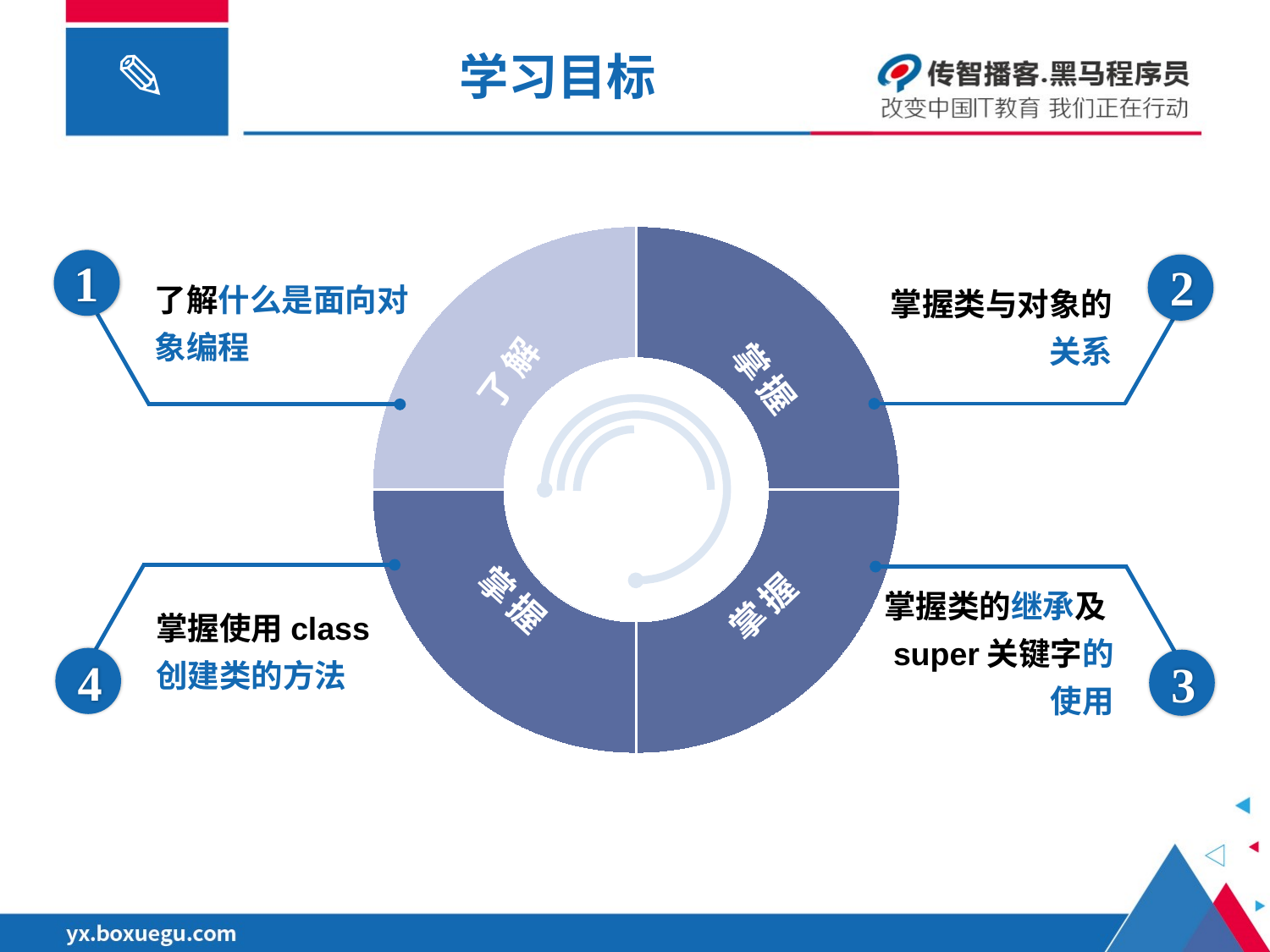

# 学习目标

### Chart

| Category | 销售额 |
|---|---|
| 熟悉知识 | 2.0 |
| 熟悉知识 | 2.0 |
| 熟悉知识 | 2.0 |
| 熟悉知识 | 2.0 |
了解
掌握

掌握
1

了解什么是面向对象编程
2

掌握类与对象的关系
4

掌握使用class创建类的方法
掌握类的继承及super关键字的使用
3